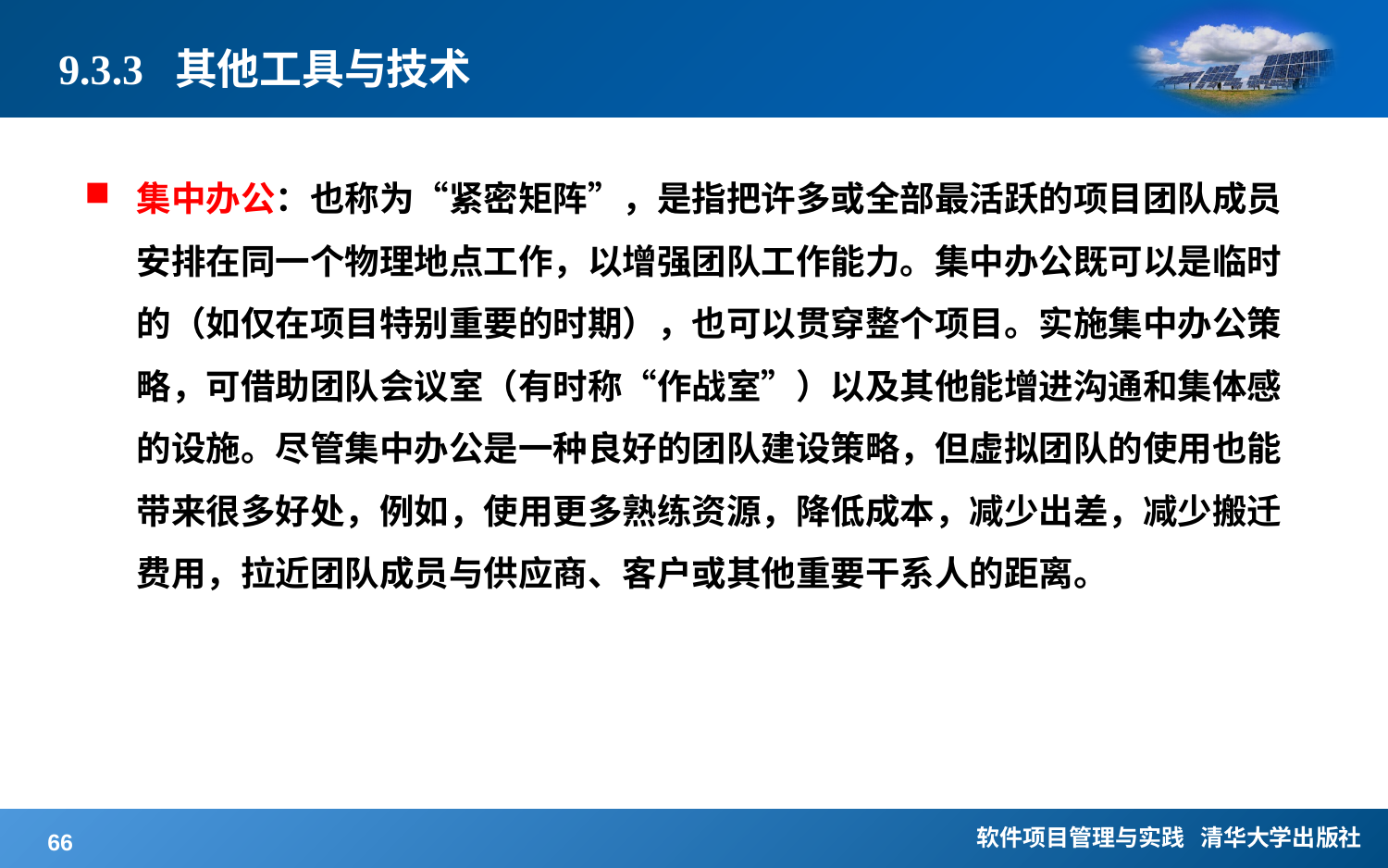

# 9.3.3  其他工具与技术
集中办公：也称为“紧密矩阵”，是指把许多或全部最活跃的项目团队成员安排在同一个物理地点工作，以增强团队工作能力。集中办公既可以是临时的（如仅在项目特别重要的时期），也可以贯穿整个项目。实施集中办公策略，可借助团队会议室（有时称“作战室”）以及其他能增进沟通和集体感的设施。尽管集中办公是一种良好的团队建设策略，但虚拟团队的使用也能带来很多好处，例如，使用更多熟练资源，降低成本，减少出差，减少搬迁费用，拉近团队成员与供应商、客户或其他重要干系人的距离。